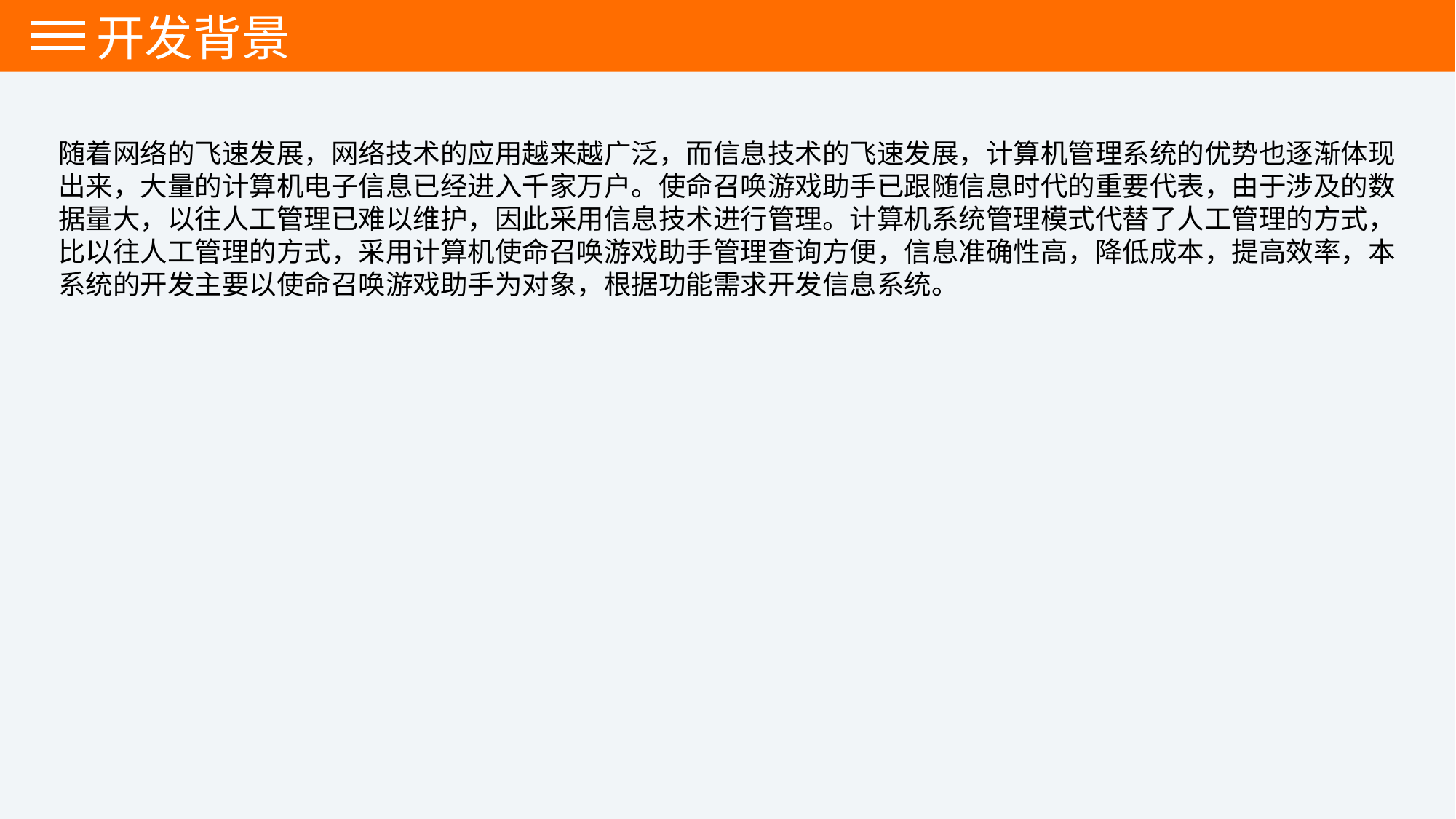

开发背景
随着网络的飞速发展，网络技术的应用越来越广泛，而信息技术的飞速发展，计算机管理系统的优势也逐渐体现出来，大量的计算机电子信息已经进入千家万户。使命召唤游戏助手已跟随信息时代的重要代表，由于涉及的数据量大，以往人工管理已难以维护，因此采用信息技术进行管理。计算机系统管理模式代替了人工管理的方式，比以往人工管理的方式，采用计算机使命召唤游戏助手管理查询方便，信息准确性高，降低成本，提高效率，本系统的开发主要以使命召唤游戏助手为对象，根据功能需求开发信息系统。